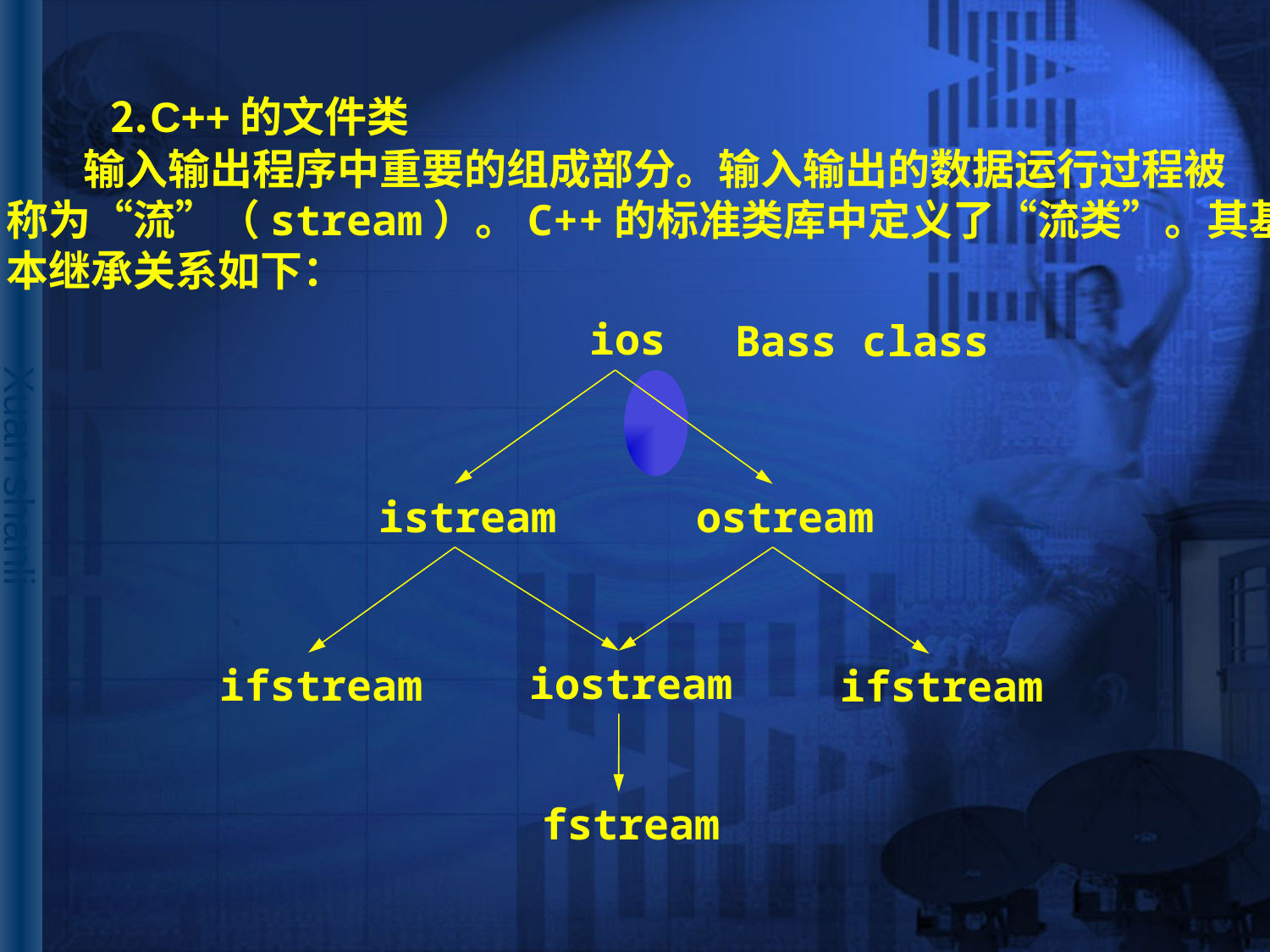

# ⒉C++的文件类
       输入输出程序中重要的组成部分。输入输出的数据运行过程被
称为“流”（stream）。C++的标准类库中定义了“流类”。其基
本继承关系如下：
 ios
 Bass class
 ostream
 istream
 iostream
 ifstream
 ifstream
 fstream